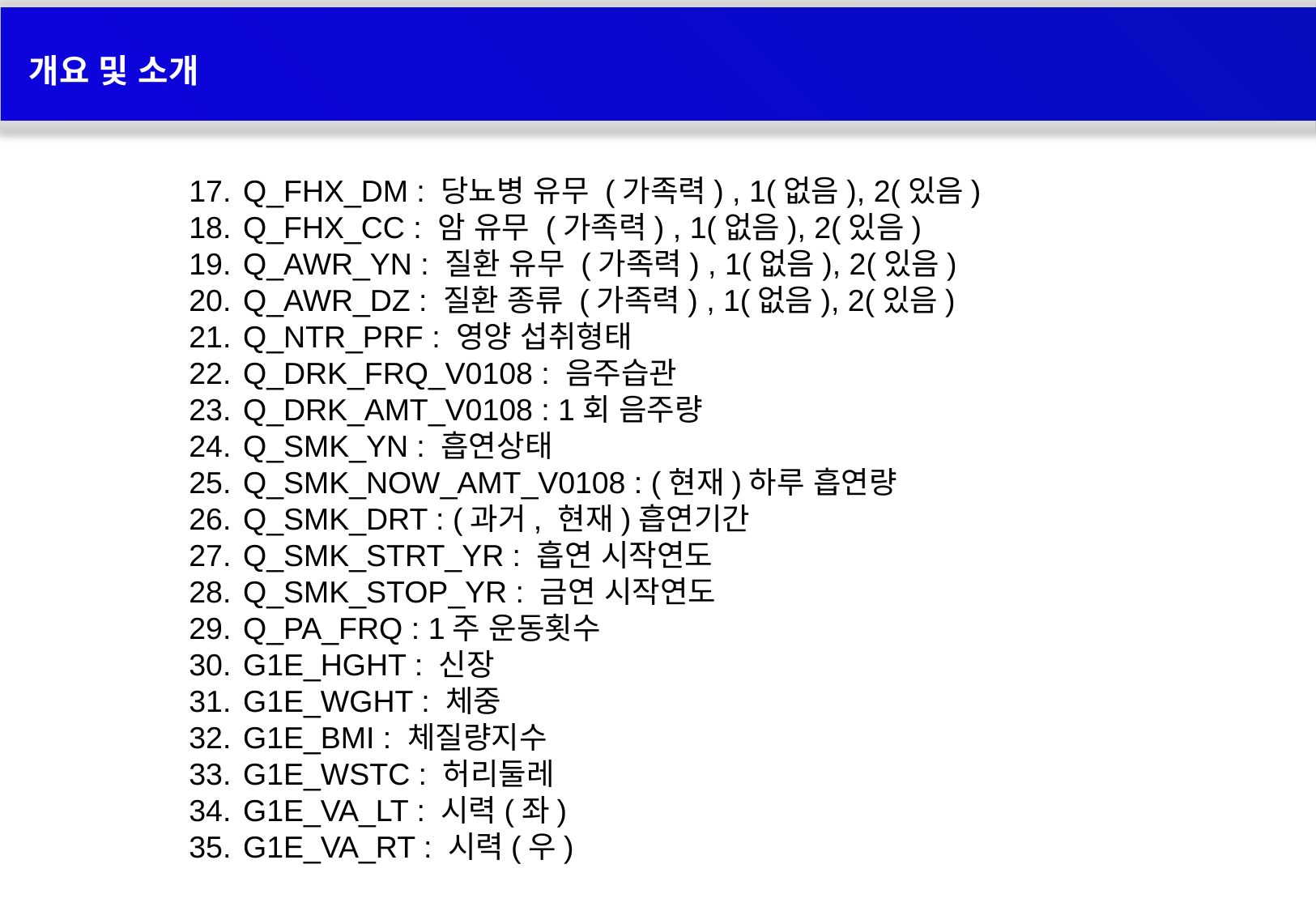

개요 및 소개
 Q_FHX_DM : 당뇨병 유무 (가족력) , 1(없음), 2(있음)
 Q_FHX_CC : 암 유무 (가족력) , 1(없음), 2(있음)
 Q_AWR_YN : 질환 유무 (가족력) , 1(없음), 2(있음)
 Q_AWR_DZ : 질환 종류 (가족력) , 1(없음), 2(있음)
 Q_NTR_PRF : 영양 섭취형태
 Q_DRK_FRQ_V0108 : 음주습관
 Q_DRK_AMT_V0108 : 1회 음주량
 Q_SMK_YN : 흡연상태
 Q_SMK_NOW_AMT_V0108 : (현재)하루 흡연량
 Q_SMK_DRT : (과거, 현재)흡연기간
 Q_SMK_STRT_YR : 흡연 시작연도
 Q_SMK_STOP_YR : 금연 시작연도
 Q_PA_FRQ : 1주 운동횟수
 G1E_HGHT : 신장
 G1E_WGHT : 체중
 G1E_BMI : 체질량지수
 G1E_WSTC : 허리둘레
 G1E_VA_LT : 시력(좌)
 G1E_VA_RT : 시력(우)